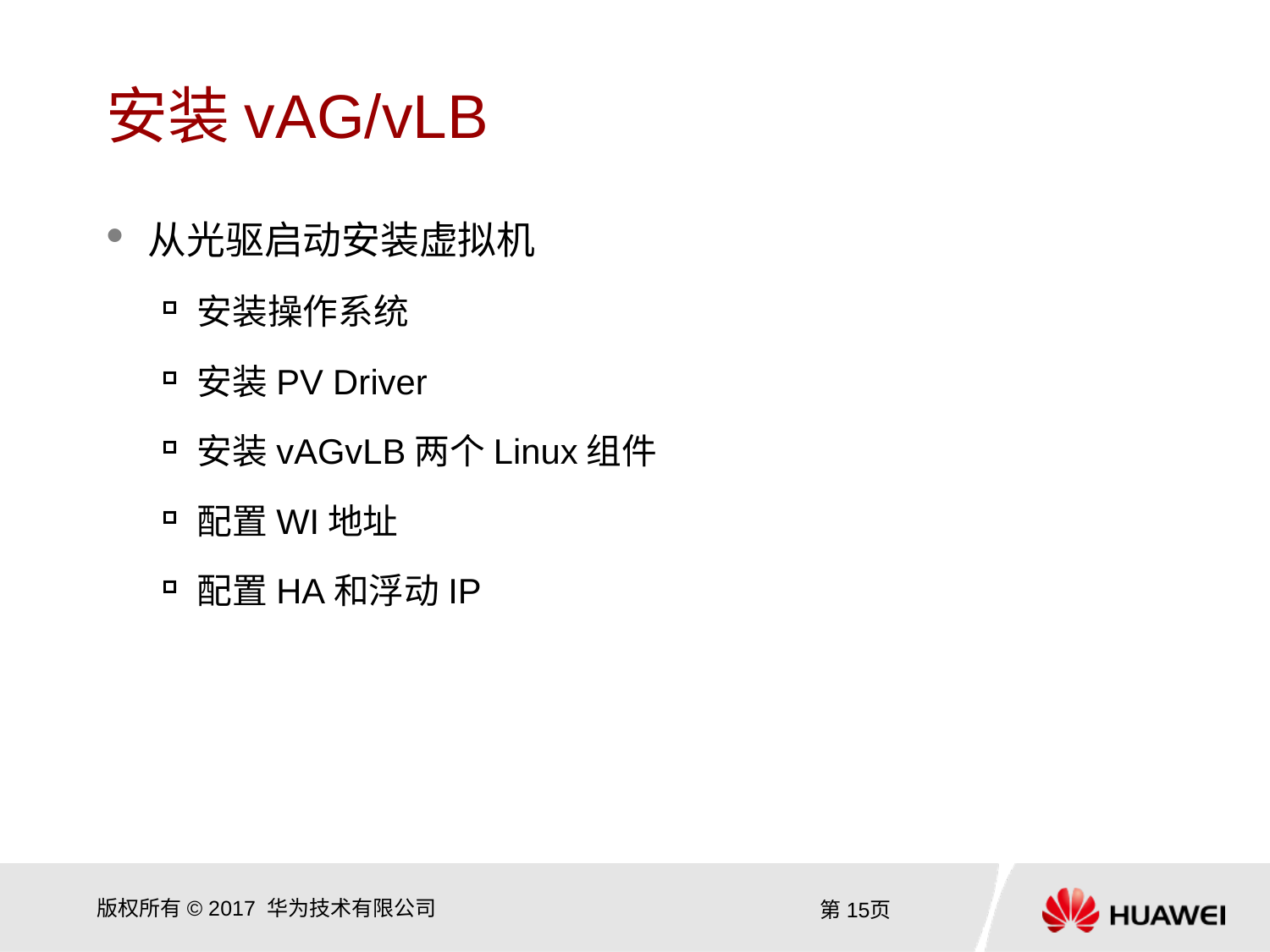

# 安装vAG/vLB
从光驱启动安装虚拟机
安装操作系统
安装PV Driver
安装vAGvLB两个Linux组件
配置WI地址
配置HA和浮动IP